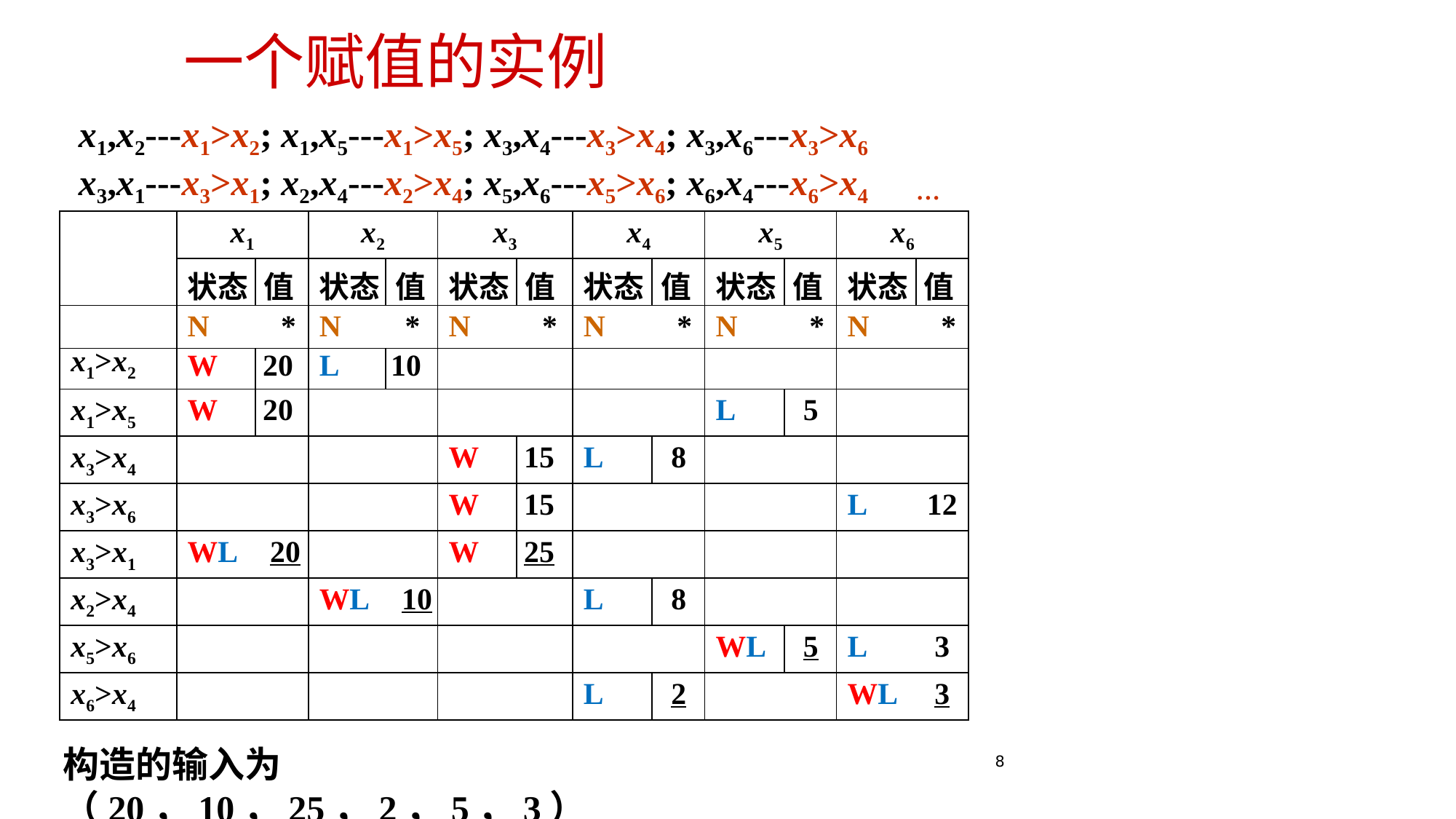

# 一个赋值的实例
x1,x2---x1>x2; x1,x5---x1>x5; x3,x4---x3>x4; x3,x6---x3>x6
x3,x1---x3>x1; x2,x4---x2>x4; x5,x6---x5>x6; x6,x4---x6>x4
…
|  | x1 |  | x2 |  | x3 |  | x4 |  | x5 |  | x6 |  |
| --- | --- | --- | --- | --- | --- | --- | --- | --- | --- | --- | --- | --- |
|  | 状态 | 值 | 状态 | 值 | 状态 | 值 | 状态 | 值 | 状态 | 值 | 状态 | 值 |
|  | N \* |  | N \* |  | N \* |  | N \* |  | N \* |  | N \* |  |
| x1>x2 | W | 20 | L | 10 |  |  |  |  |  |  |  |  |
| x1>x5 | W | 20 |  |  |  |  |  |  | L | 5 |  |  |
| x3>x4 |  |  |  |  | W | 15 | L | 8 |  |  |  |  |
| x3>x6 |  |  |  |  | W | 15 |  |  |  |  | L | 12 |
| x3>x1 | WL 20 |  |  |  | W | 25 |  |  |  |  |  |  |
| x2>x4 |  |  | WL 10 |  |  |  | L | 8 |  |  |  |  |
| x5>x6 |  |  |  |  |  |  |  |  | WL | 5 | L | 3 |
| x6>x4 |  |  |  |  |  |  | L | 2 |  |  | WL | 3 |
构造的输入为（20，10，25，2，5，3）
8